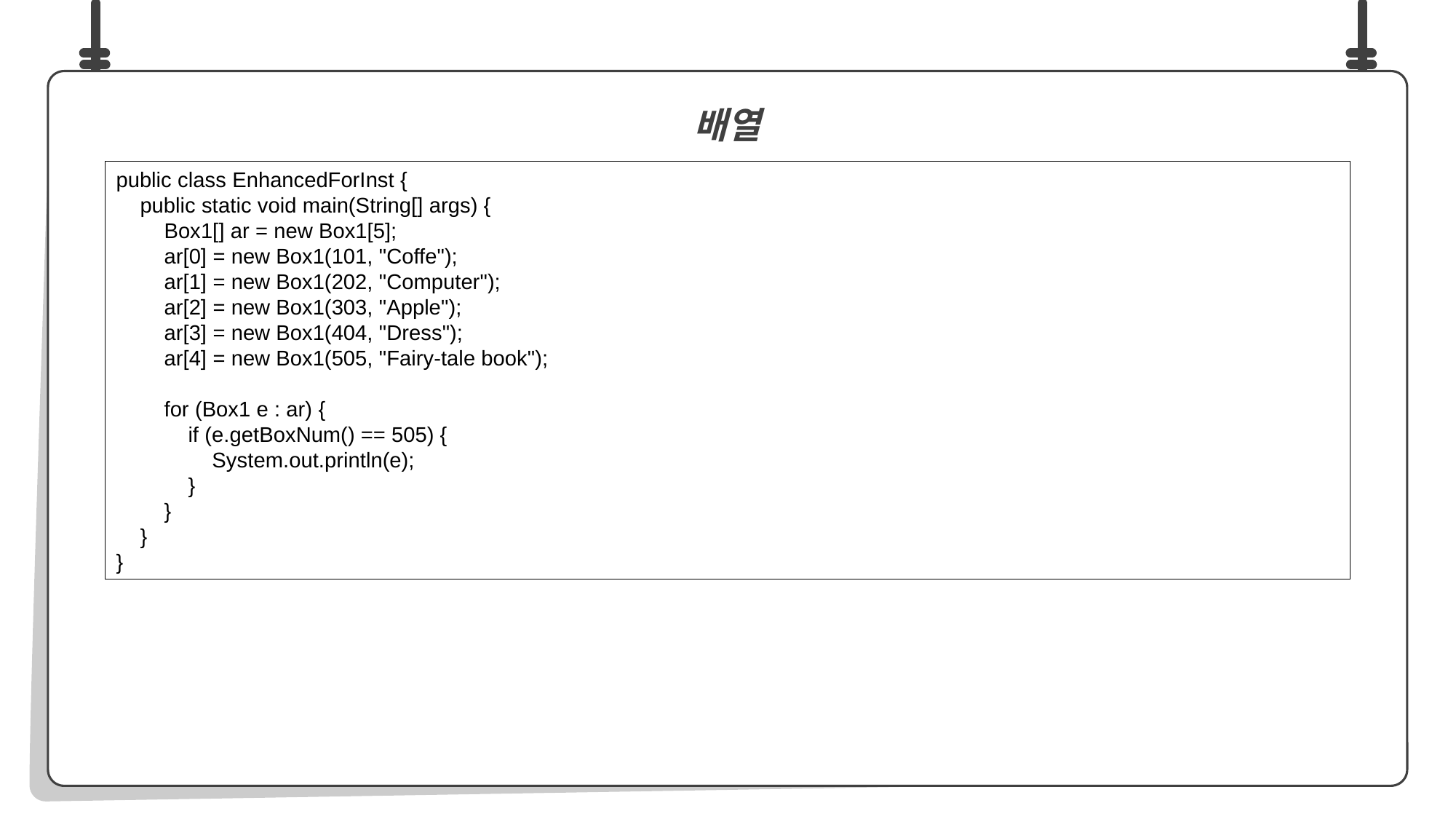

배열

public class EnhancedForInst {
    public static void main(String[] args) {
        Box1[] ar = new Box1[5];
        ar[0] = new Box1(101, "Coffe");
        ar[1] = new Box1(202, "Computer");
        ar[2] = new Box1(303, "Apple");
        ar[3] = new Box1(404, "Dress");
        ar[4] = new Box1(505, "Fairy-tale book");

        for (Box1 e : ar) {
            if (e.getBoxNum() == 505) {
                System.out.println(e);
            }
        }
    }
}